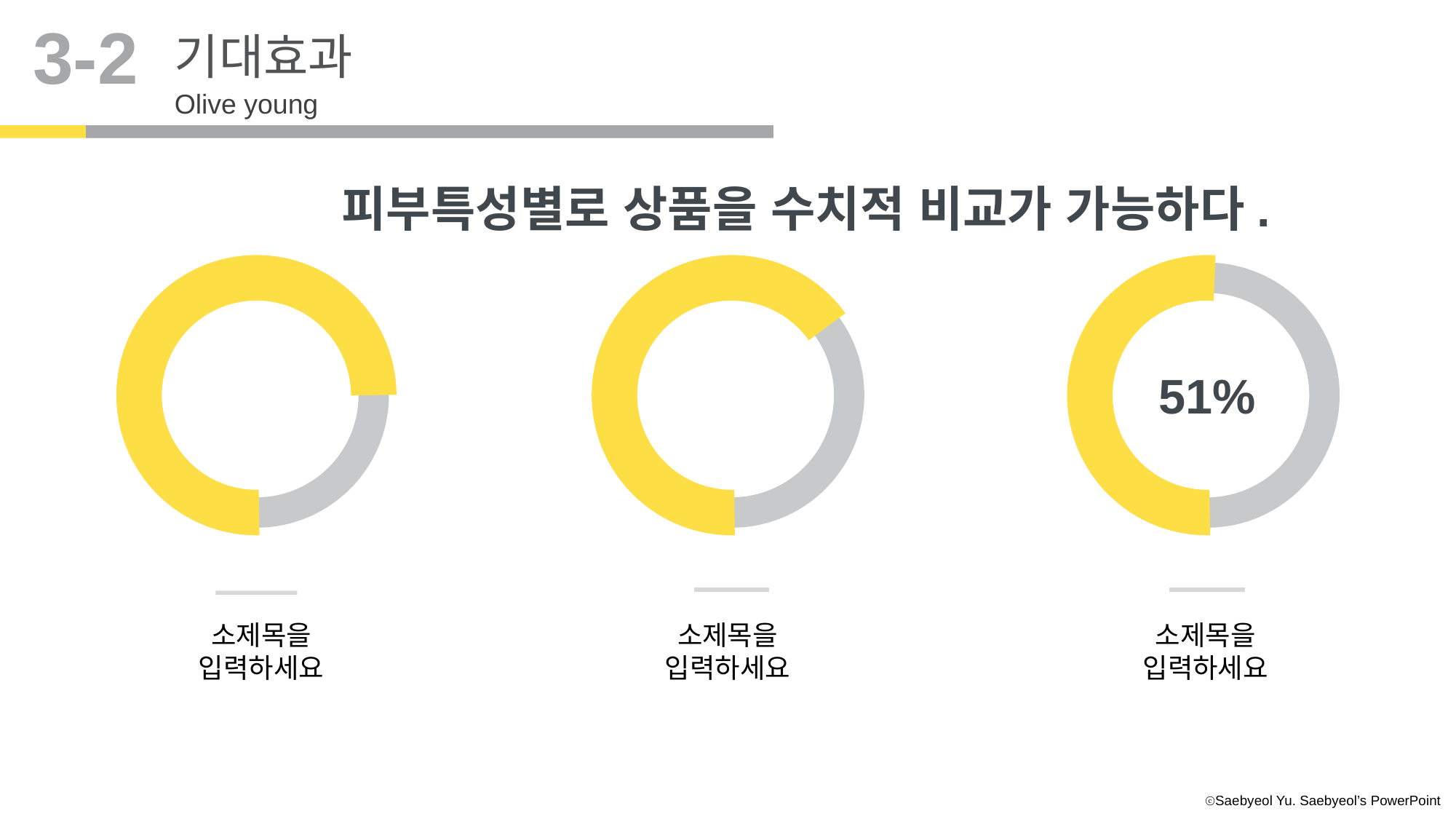

3-2
기대효과
Olive young

피부특성별로 상품을 수치적 비교가 가능하다.

51%

소제목을 입력하세요
소제목을 입력하세요
소제목을 입력하세요